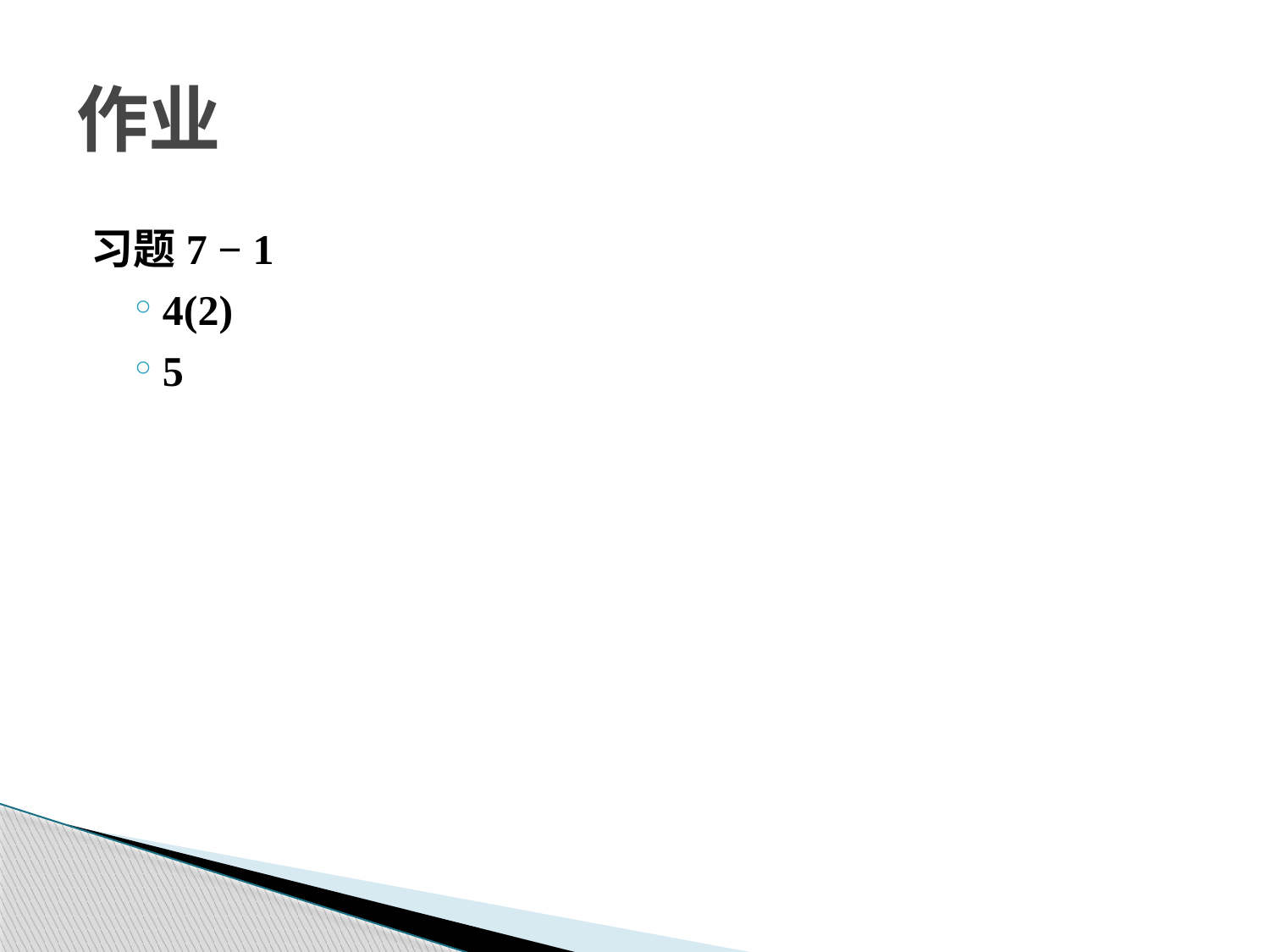

# 作业
习题7 − 1
4(2)
5